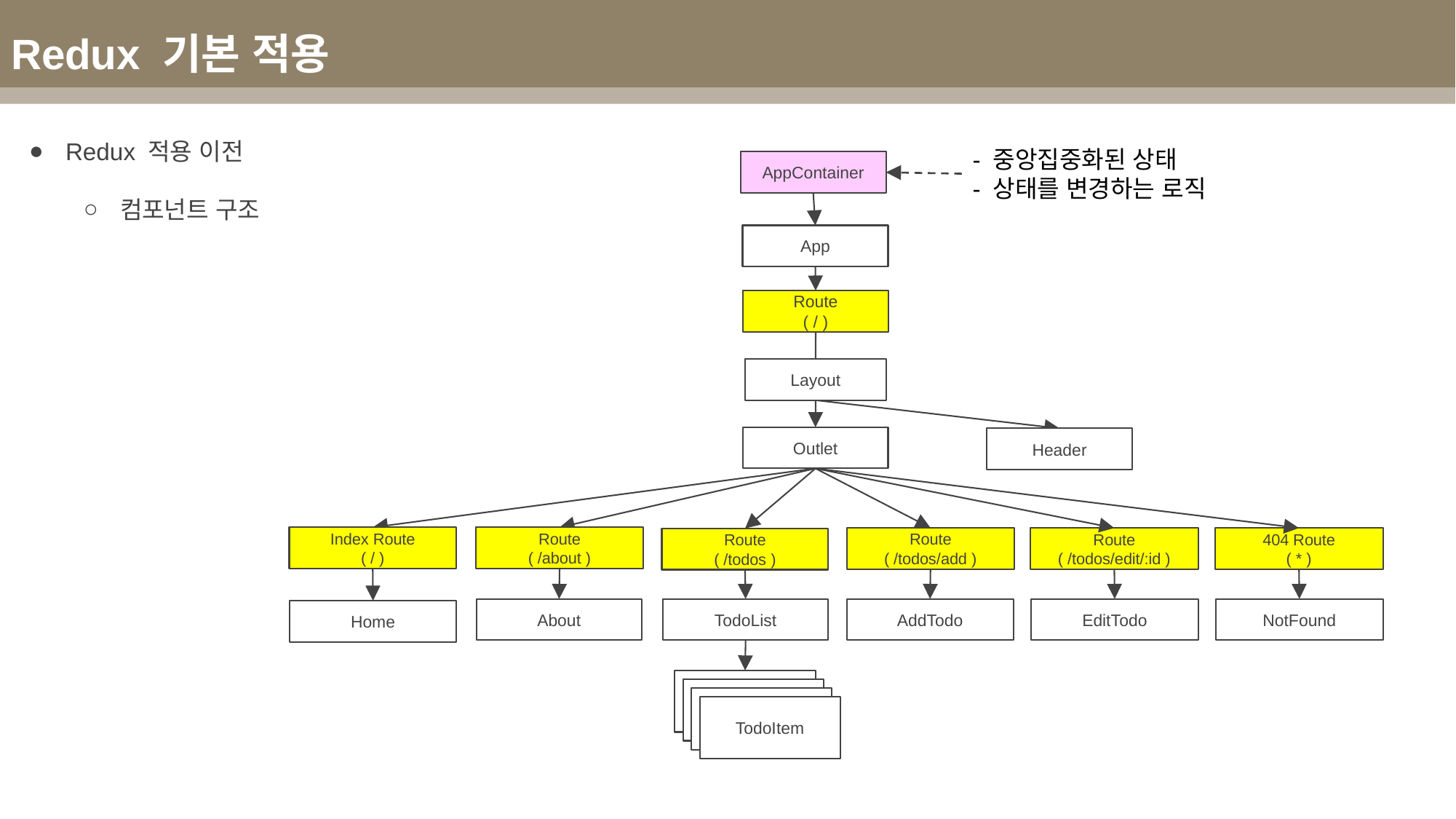

Redux 기본 적용
Redux 적용 이전
컴포넌트 구조

- 중앙집중화된 상태
- 상태를 변경하는 로직
AppContainer
App
Route
( / )
Layout
Outlet
Header
Index Route
( / )
Route
( /about )
Route
( /todos/add )
Route
( /todos/edit/:id )
404 Route
( * )
Route
( /todos )
About
TodoList
AddTodo
EditTodo
NotFound
Home
TodoList
TodoList
TodoList
TodoItem